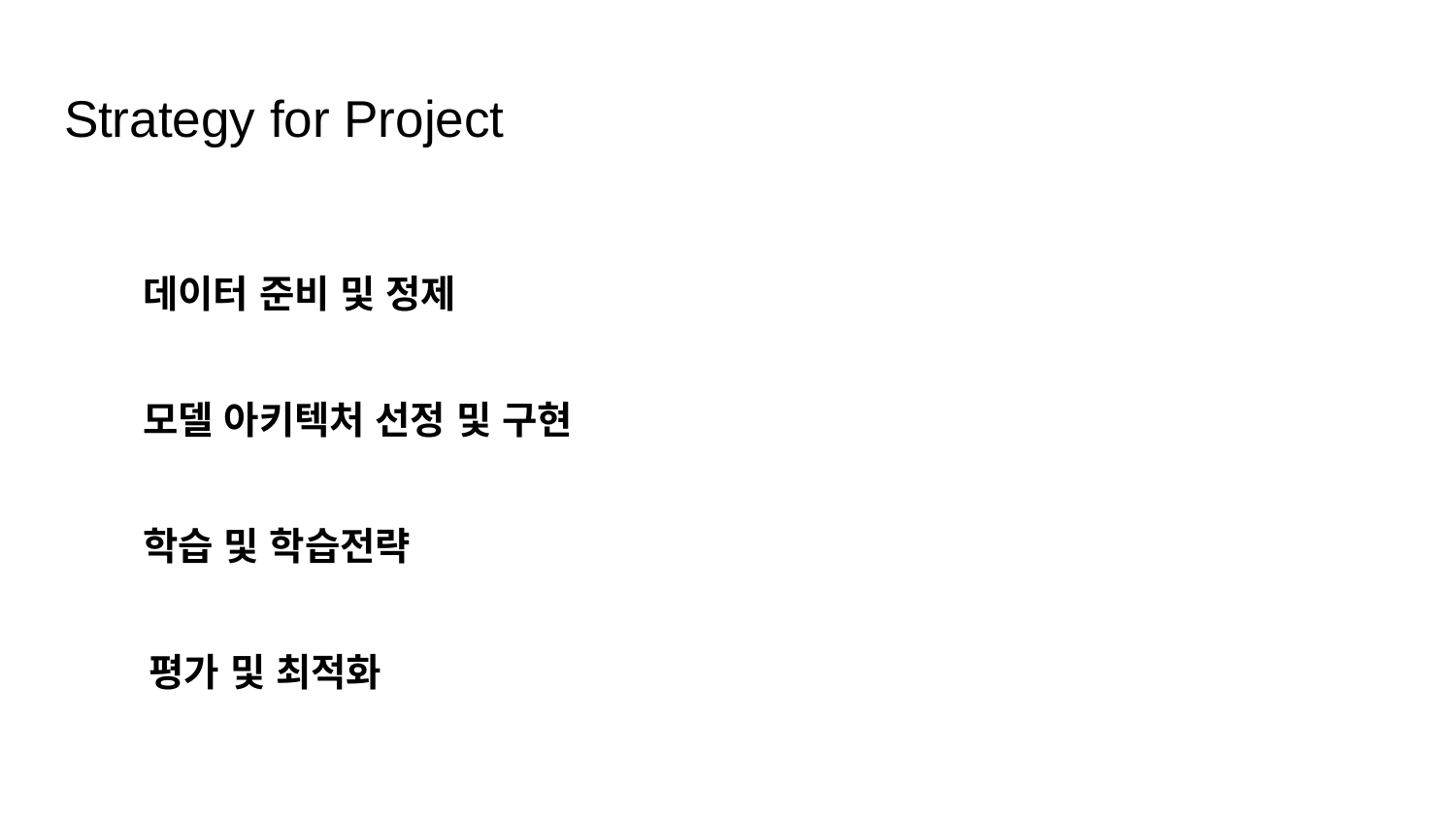

# Strategy for Project
데이터 준비 및 정제
모델 아키텍처 선정 및 구현
학습 및 학습전략
평가 및 최적화